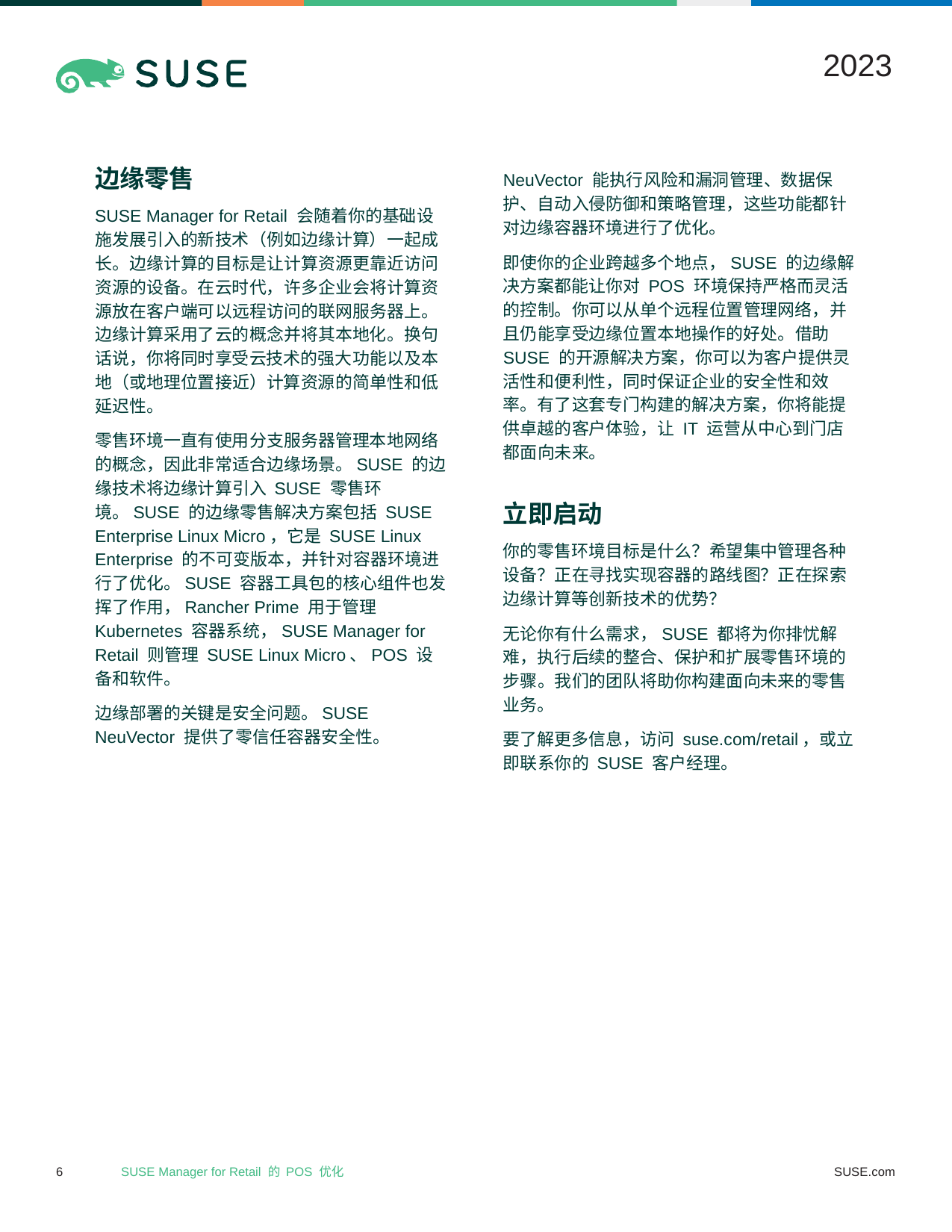

2023

边缘零售
SUSE Manager for Retail 会随着你的基础设施发展引入的新技术（例如边缘计算）一起成长。边缘计算的目标是让计算资源更靠近访问资源的设备。在云时代，许多企业会将计算资源放在客户端可以远程访问的联网服务器上。边缘计算采用了云的概念并将其本地化。换句话说，你将同时享受云技术的强大功能以及本地（或地理位置接近）计算资源的简单性和低延迟性。
零售环境一直有使用分支服务器管理本地网络的概念，因此非常适合边缘场景。SUSE 的边缘技术将边缘计算引入 SUSE 零售环境。SUSE 的边缘零售解决方案包括 SUSE Enterprise Linux Micro，它是 SUSE Linux Enterprise 的不可变版本，并针对容器环境进行了优化。SUSE 容器工具包的核心组件也发挥了作用，Rancher Prime 用于管理 Kubernetes 容器系统，SUSE Manager for Retail 则管理 SUSE Linux Micro、POS 设备和软件。
边缘部署的关键是安全问题。SUSE NeuVector 提供了零信任容器安全性。
NeuVector 能执行风险和漏洞管理、数据保护、自动入侵防御和策略管理，这些功能都针对边缘容器环境进行了优化。
即使你的企业跨越多个地点，SUSE 的边缘解决方案都能让你对 POS 环境保持严格而灵活的控制。你可以从单个远程位置管理网络，并且仍能享受边缘位置本地操作的好处。借助 SUSE 的开源解决方案，你可以为客户提供灵活性和便利性，同时保证企业的安全性和效率。有了这套专门构建的解决方案，你将能提供卓越的客户体验，让 IT 运营从中心到门店都面向未来。

立即启动
你的零售环境目标是什么？希望集中管理各种设备？正在寻找实现容器的路线图？正在探索边缘计算等创新技术的优势？
无论你有什么需求，SUSE 都将为你排忧解难，执行后续的整合、保护和扩展零售环境的步骤。我们的团队将助你构建面向未来的零售业务。
要了解更多信息，访问 suse.com/retail，或立即联系你的 SUSE 客户经理。
6
SUSE Manager for Retail 的 POS 优化
SUSE.com